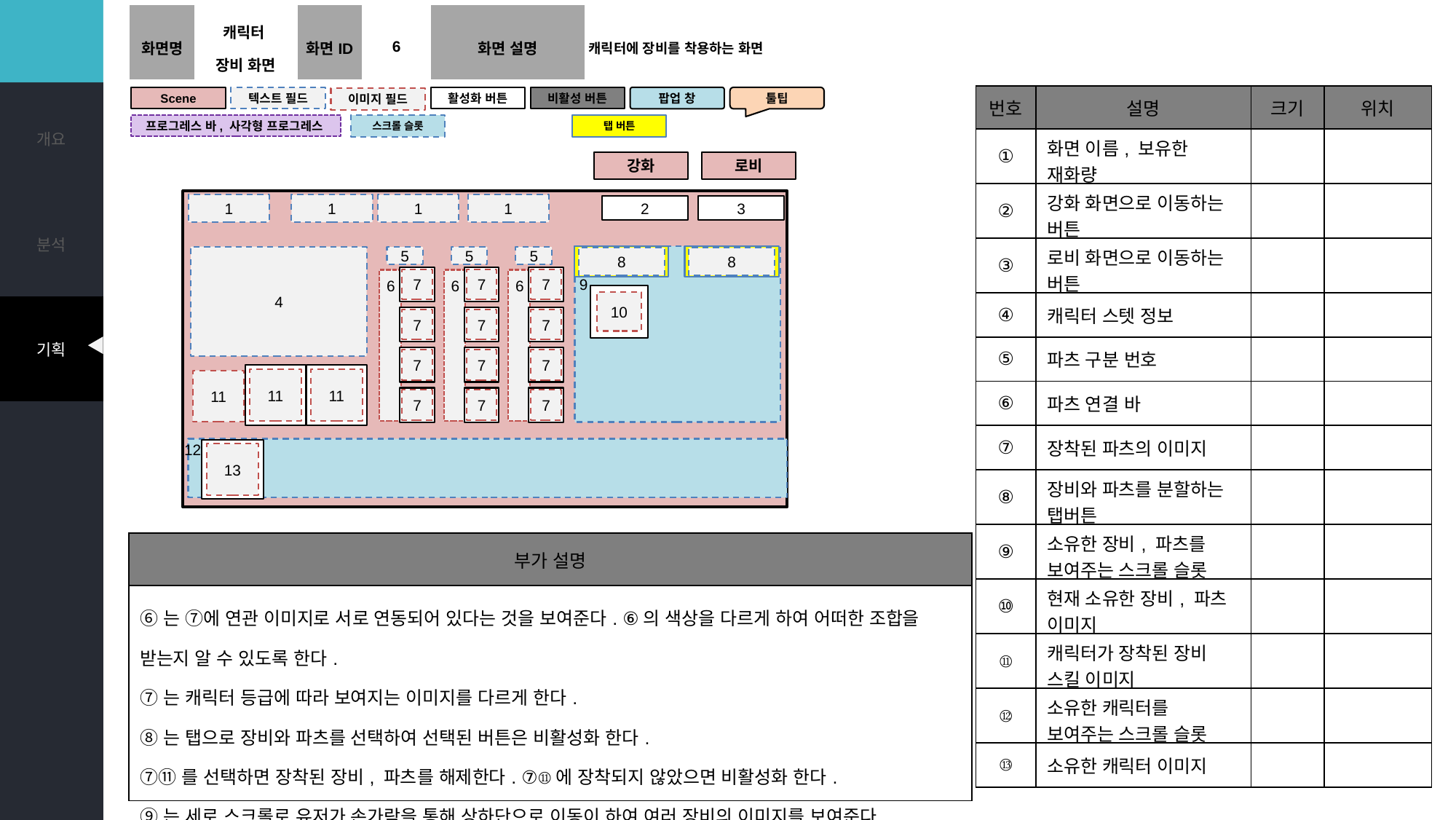

# 캐릭터 화면(장비)
| 화면명 | 캐릭터 장비 화면 | 화면ID | 6 | 화면 설명 | 캐릭터에 장비를 착용하는 화면 |
| --- | --- | --- | --- | --- | --- |
| 번호 | 설명 | 크기 | 위치 |
| --- | --- | --- | --- |
| ① | 화면 이름, 보유한 재화량 |  |  |
| ② | 강화 화면으로 이동하는 버튼 |  |  |
| ③ | 로비 화면으로 이동하는 버튼 |  |  |
| ④ | 캐릭터 스텟 정보 |  |  |
| ⑤ | 파츠 구분 번호 |  |  |
| ⑥ | 파츠 연결 바 |  |  |
| ⑦ | 장착된 파츠의 이미지 |  |  |
| ⑧ | 장비와 파츠를 분할하는 탭버튼 |  |  |
| ⑨ | 소유한 장비, 파츠를 보여주는 스크롤 슬롯 |  |  |
| ⑩ | 현재 소유한 장비, 파츠 이미지 |  |  |
| ⑪ | 캐릭터가 장착된 장비 스킬 이미지 |  |  |
| ⑫ | 소유한 캐릭터를 보여주는 스크롤 슬롯 |  |  |
| ⑬ | 소유한 캐릭터 이미지 |  |  |
Scene
텍스트 필드
팝업 창
활성화 버튼
비활성 버튼
툴팁
이미지 필드
프로그레스 바, 사각형 프로그레스
스크롤 슬롯
탭 버튼
강화
로비

1
1
1
1
2
3

탭 버튼
탭 버튼
4
5

7

6

7

7

7
5

7

6

7

7

7
5

7

6

7

7

7
8
8
9

10

11

11
11
12

4
13
| 부가 설명 |
| --- |
| ⑥는 ⑦에 연관 이미지로 서로 연동되어 있다는 것을 보여준다. ⑥의 색상을 다르게 하여 어떠한 조합을 받는지 알 수 있도록 한다. ⑦는 캐릭터 등급에 따라 보여지는 이미지를 다르게 한다. ⑧는 탭으로 장비와 파츠를 선택하여 선택된 버튼은 비활성화 한다. ⑦⑪를 선택하면 장착된 장비, 파츠를 해제한다. ⑦⑪에 장착되지 않았으면 비활성화 한다. ⑨는 세로 스크롤로 유저가 손가락을 통해 상하단으로 이동이 하여 여러 장비의 이미지를 보여준다. |